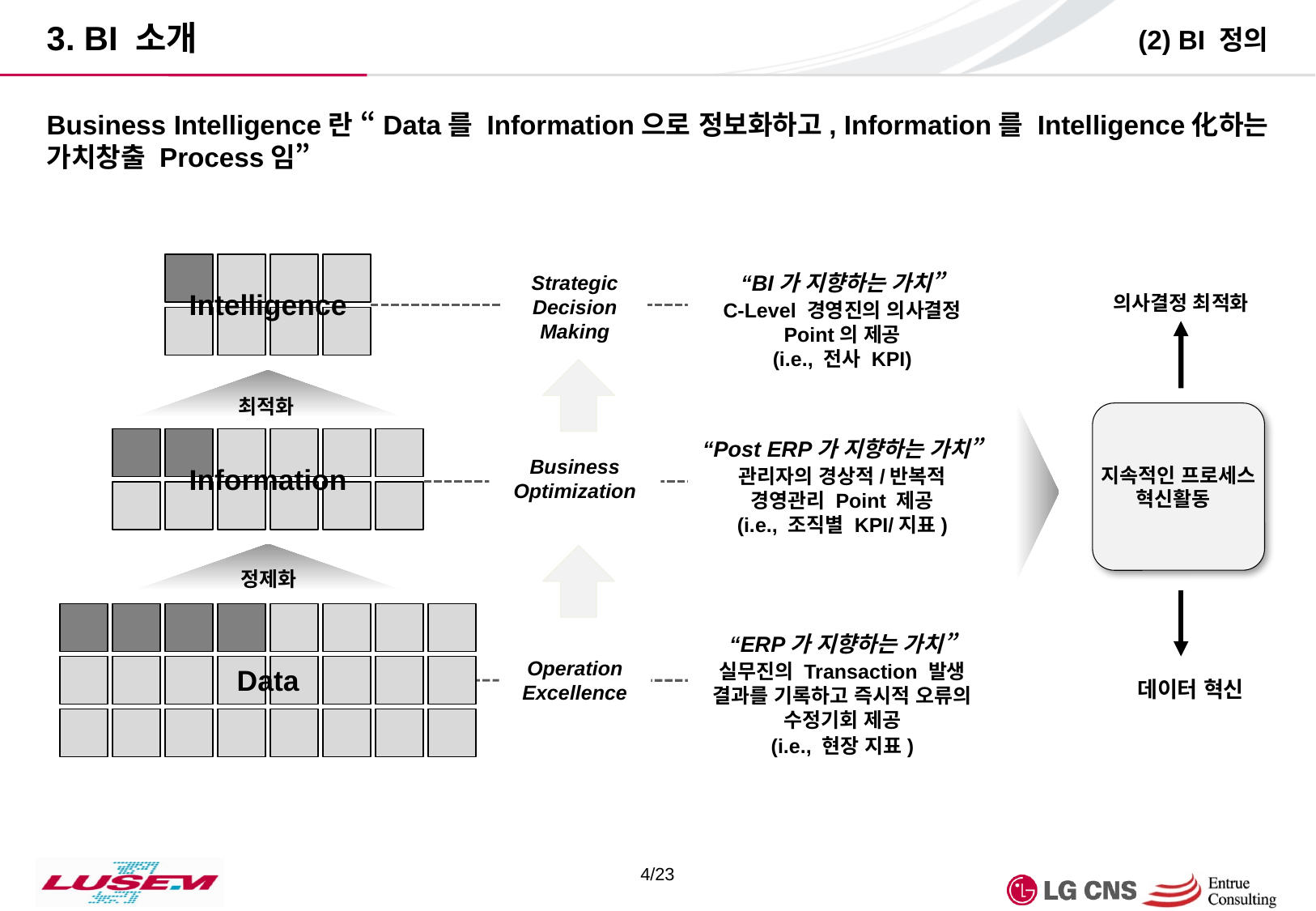

(2) BI 정의
3. BI 소개
Business Intelligence란 “Data를 Information으로 정보화하고, Information를 Intelligence化하는 가치창출 Process임”

“BI가 지향하는 가치”
C-Level 경영진의 의사결정 Point의 제공
(i.e., 전사 KPI)
Strategic
Decision
Making
Intelligence
의사결정 최적화

최적화

지속적인 프로세스 혁신활동

“Post ERP가 지향하는 가치”
관리자의 경상적/반복적 경영관리 Point 제공
(i.e., 조직별 KPI/지표)

Business
Optimization
Information

정제화

“ERP가 지향하는 가치”
실무진의 Transaction 발생 결과를 기록하고 즉시적 오류의 수정기회 제공
(i.e., 현장 지표)
Operation
Excellence

Data
데이터 혁신

4/23